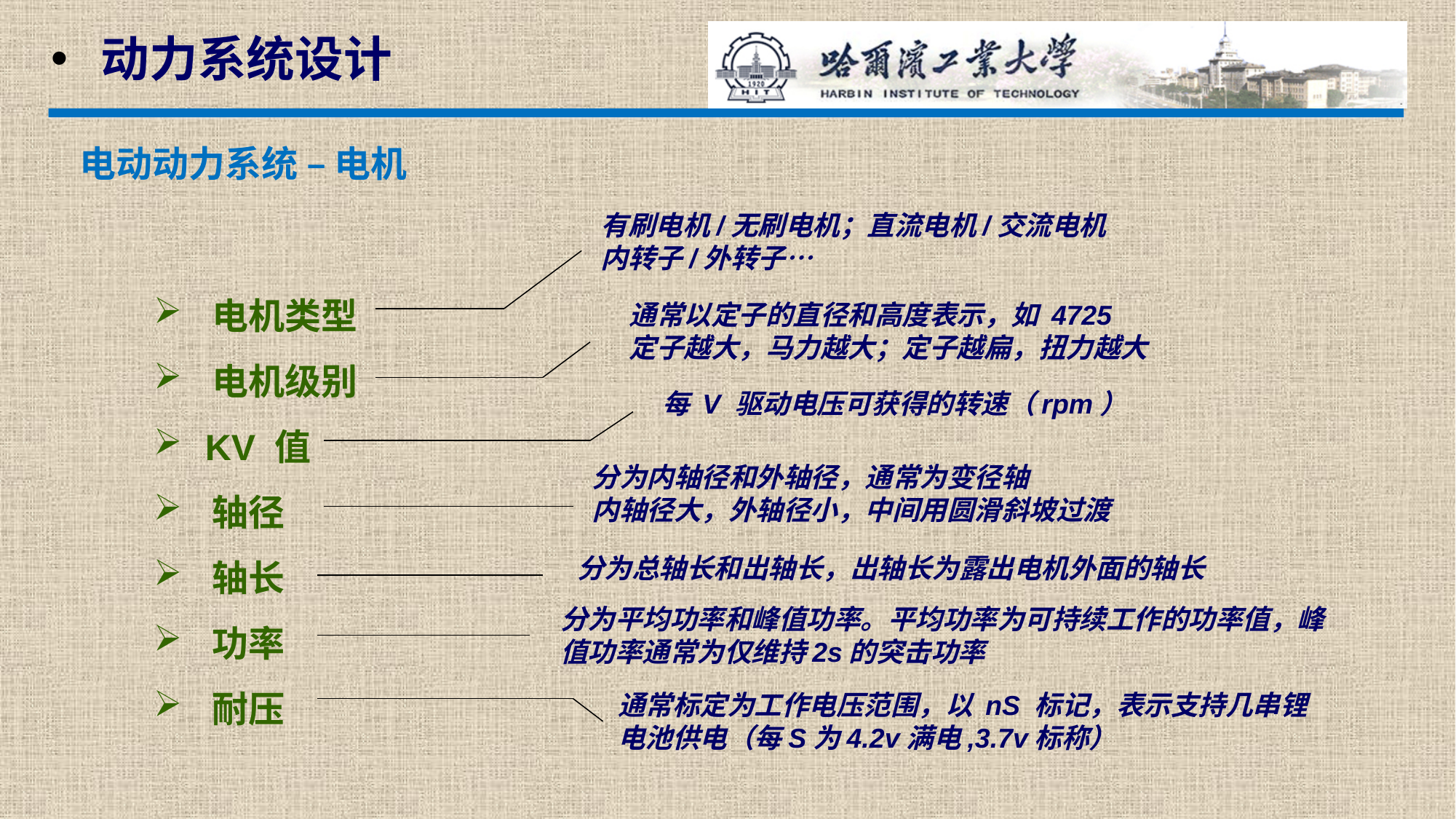

动力系统设计
电动动力系统 – 电机
有刷电机/无刷电机；直流电机/交流电机
内转子/外转子…
 电机类型
 电机级别
 KV 值
 轴径
 轴长
 功率
 耐压
通常以定子的直径和高度表示，如 4725
定子越大，马力越大；定子越扁，扭力越大
每 V 驱动电压可获得的转速（rpm）
分为内轴径和外轴径，通常为变径轴
内轴径大，外轴径小，中间用圆滑斜坡过渡
分为总轴长和出轴长，出轴长为露出电机外面的轴长
分为平均功率和峰值功率。平均功率为可持续工作的功率值，峰值功率通常为仅维持2s的突击功率
通常标定为工作电压范围，以 nS 标记，表示支持几串锂电池供电（每S为4.2v满电,3.7v标称）